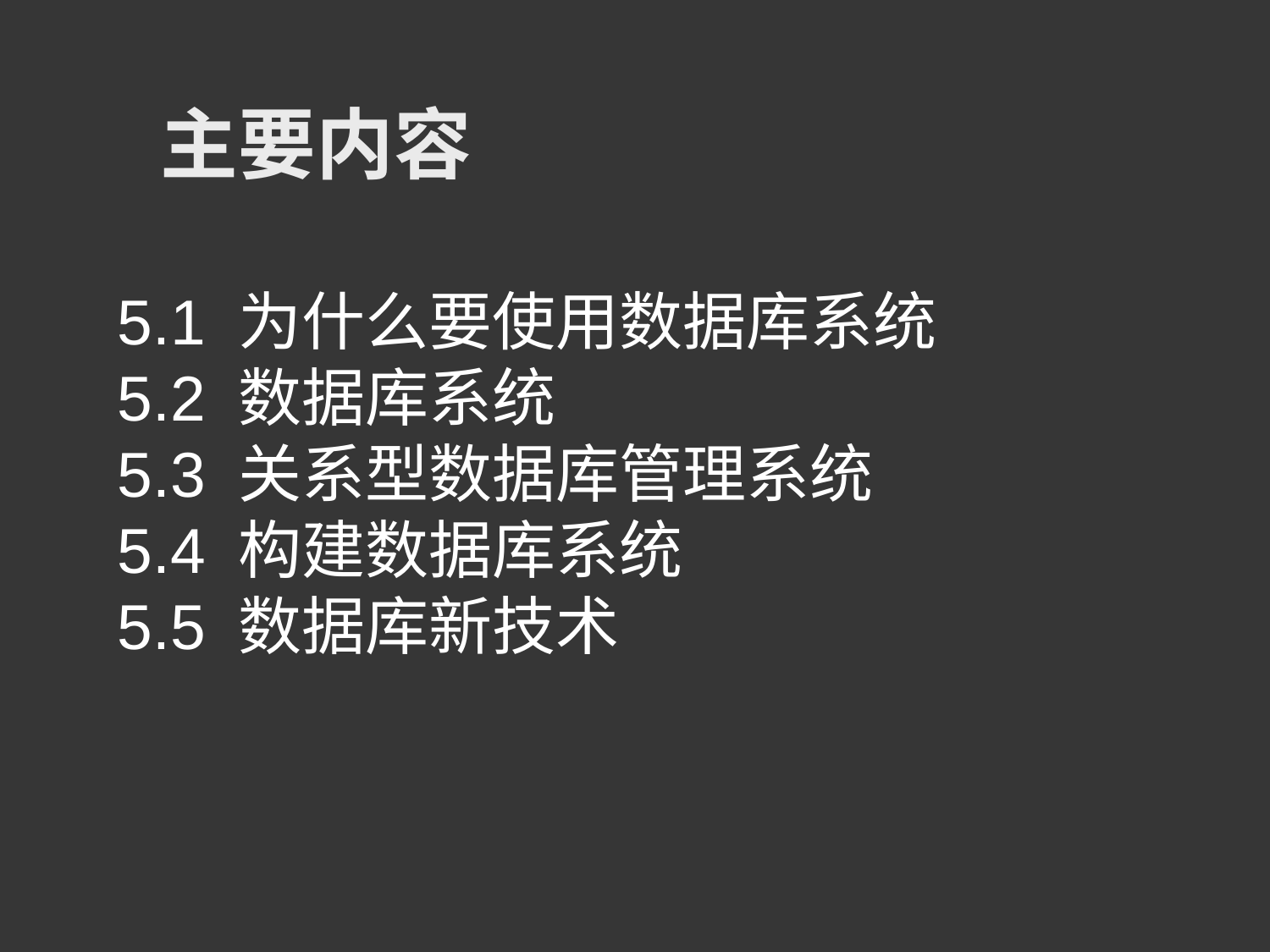

# 主要内容
5.1 为什么要使用数据库系统
5.2 数据库系统
5.3 关系型数据库管理系统
5.4 构建数据库系统
5.5 数据库新技术